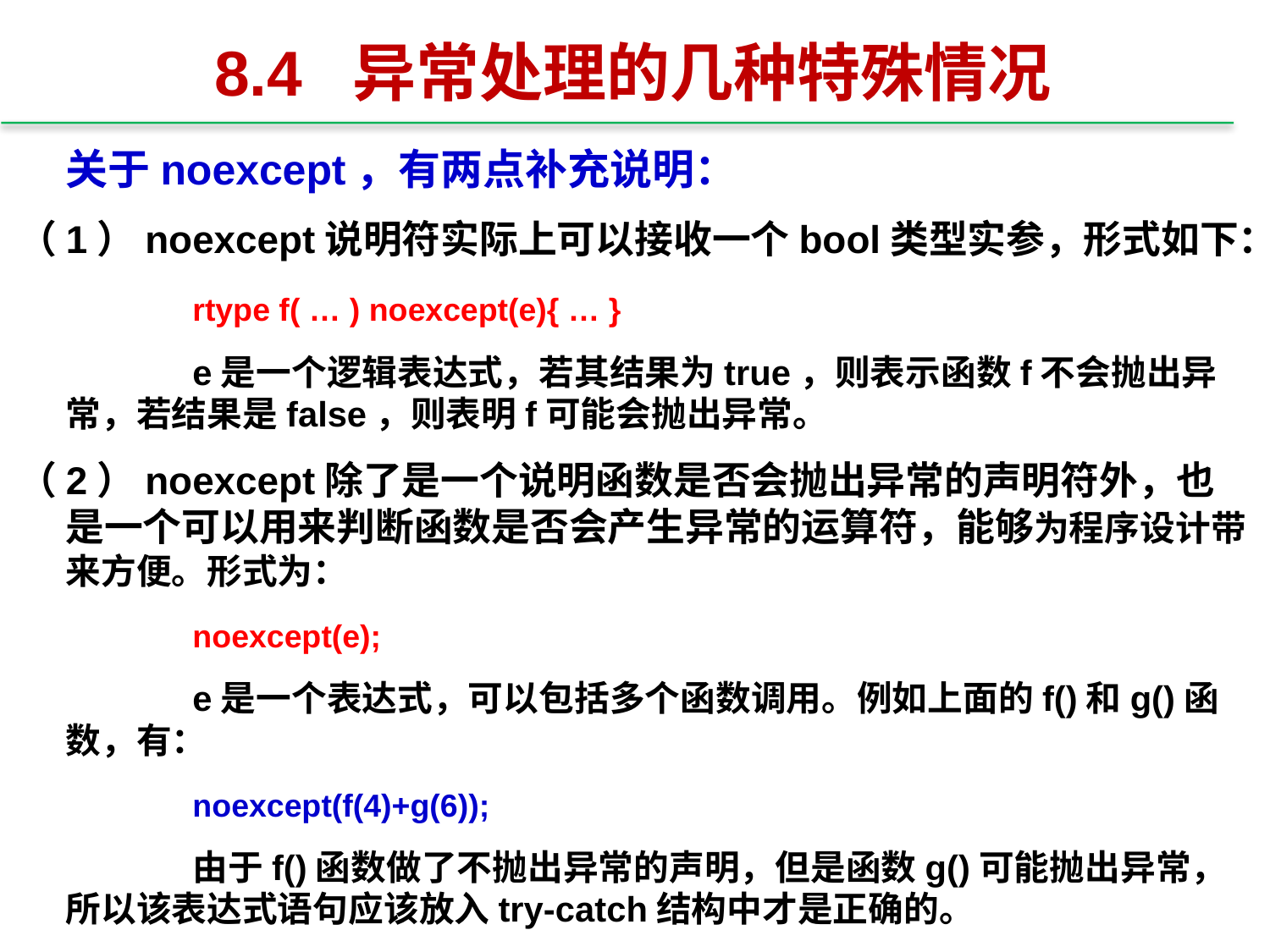

# 8.4  异常处理的几种特殊情况
	关于noexcept，有两点补充说明：
（1）noexcept说明符实际上可以接收一个bool类型实参，形式如下：
		rtype f( … ) noexcept(e){ … }
		e是一个逻辑表达式，若其结果为true，则表示函数f不会抛出异常，若结果是false，则表明f可能会抛出异常。
（2）noexcept除了是一个说明函数是否会抛出异常的声明符外，也是一个可以用来判断函数是否会产生异常的运算符，能够为程序设计带来方便。形式为：
		noexcept(e);
		e是一个表达式，可以包括多个函数调用。例如上面的f()和g()函数，有：
		noexcept(f(4)+g(6));
		由于f()函数做了不抛出异常的声明，但是函数g()可能抛出异常，所以该表达式语句应该放入try-catch结构中才是正确的。